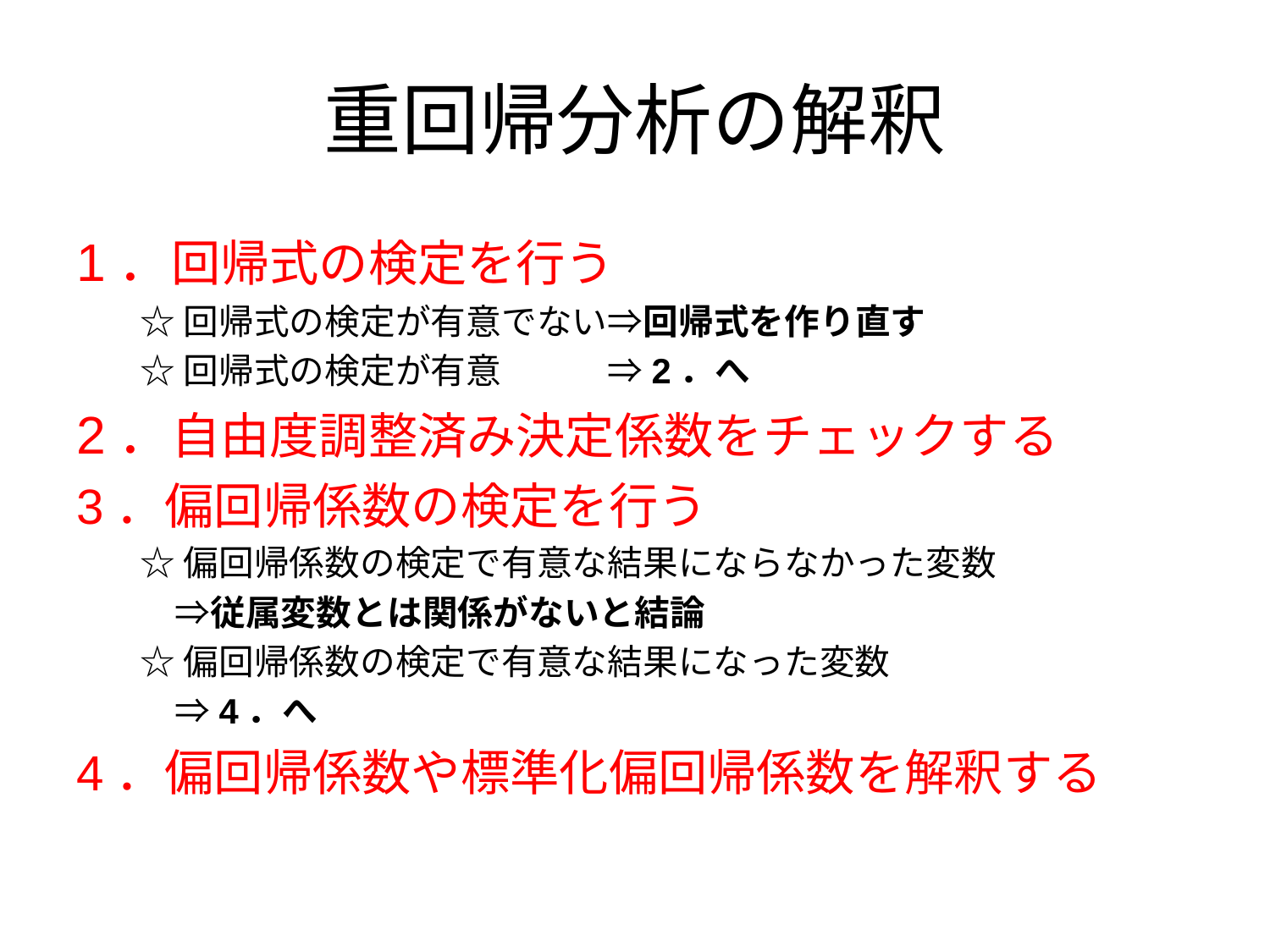

# 重回帰分析の解釈
1．回帰式の検定を行う
☆回帰式の検定が有意でない⇒回帰式を作り直す
☆回帰式の検定が有意　　　⇒2．へ
2．自由度調整済み決定係数をチェックする
3．偏回帰係数の検定を行う
☆偏回帰係数の検定で有意な結果にならなかった変数
　⇒従属変数とは関係がないと結論
☆偏回帰係数の検定で有意な結果になった変数
　⇒4．へ
4．偏回帰係数や標準化偏回帰係数を解釈する